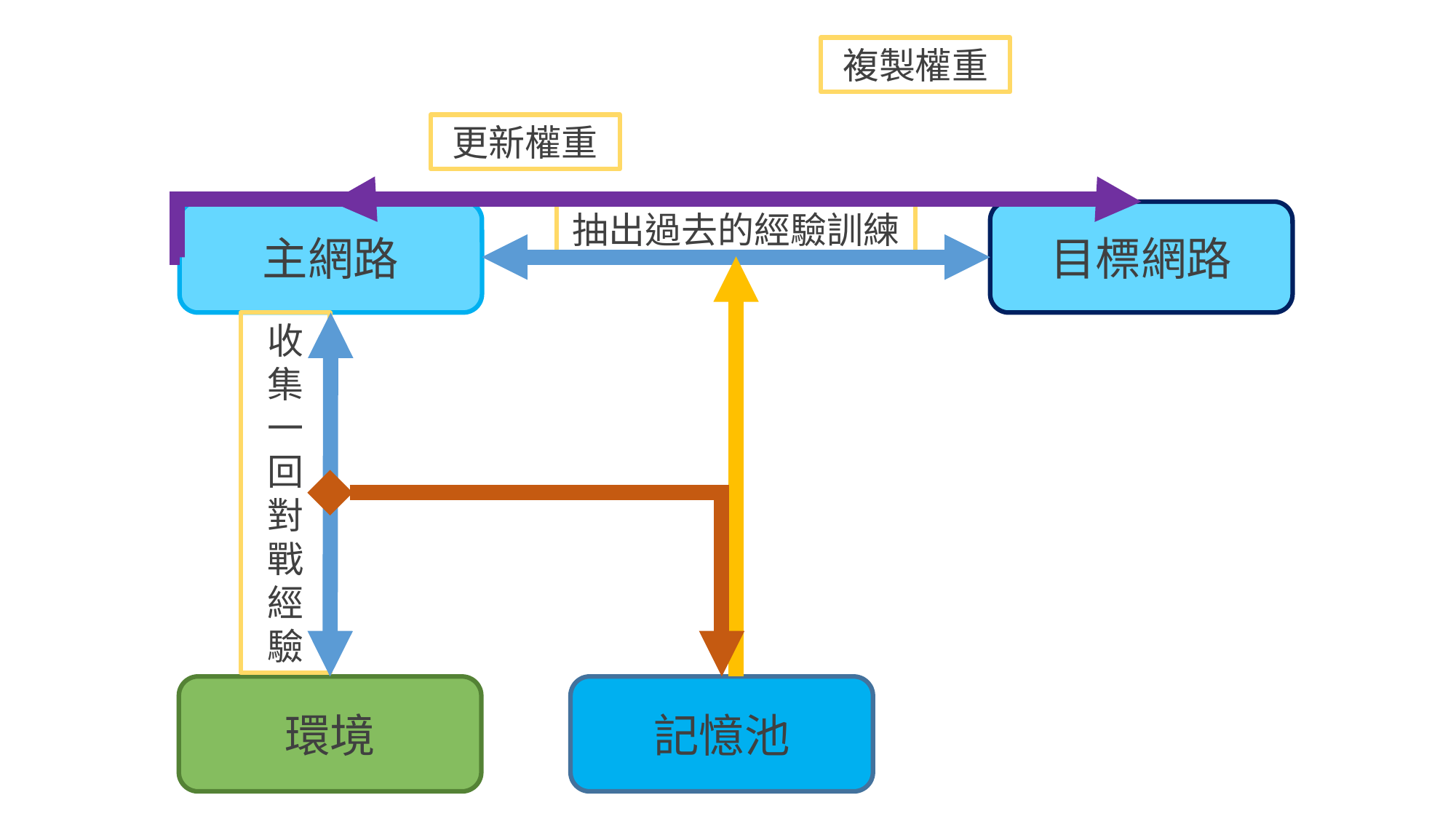

複製權重
更新權重
主網路
目標網路
抽出過去的經驗訓練
收集一回對戰經驗
環境
記憶池